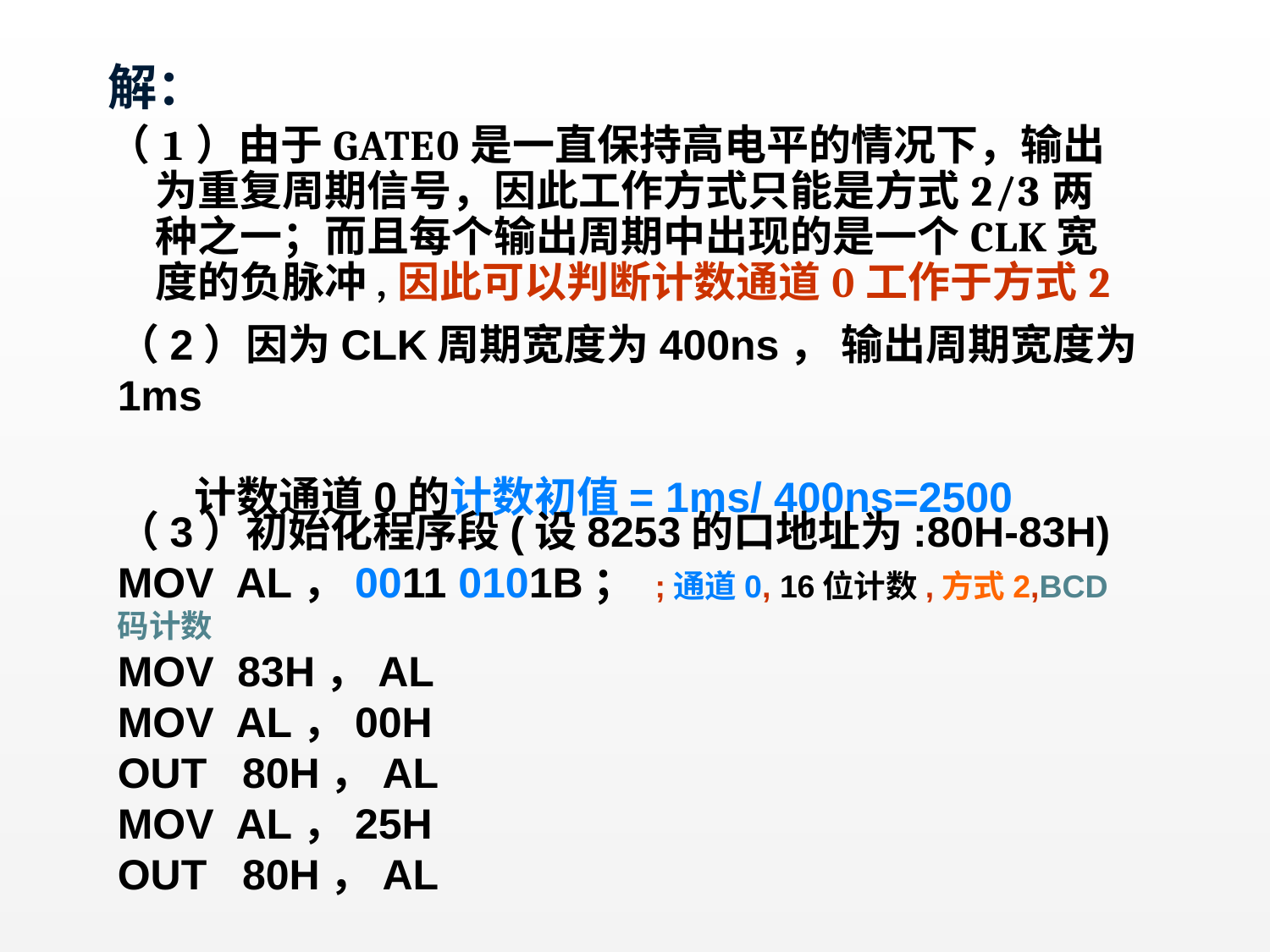

解：
（1）由于GATE0是一直保持高电平的情况下，输出为重复周期信号，因此工作方式只能是方式2/3两种之一；而且每个输出周期中出现的是一个CLK宽度的负脉冲,因此可以判断计数通道0工作于方式2
（2）因为CLK周期宽度为400ns， 输出周期宽度为1ms

       计数通道0的计数初值= 1ms/ 400ns=2500
（3）初始化程序段(设8253的口地址为:80H-83H)
MOV  AL，0011 0101B； ;通道0, 16位计数,方式2,BCD码计数
MOV  83H，AL
MOV  AL，00H
OUT   80H，AL
MOV  AL，25H
OUT   80H，AL